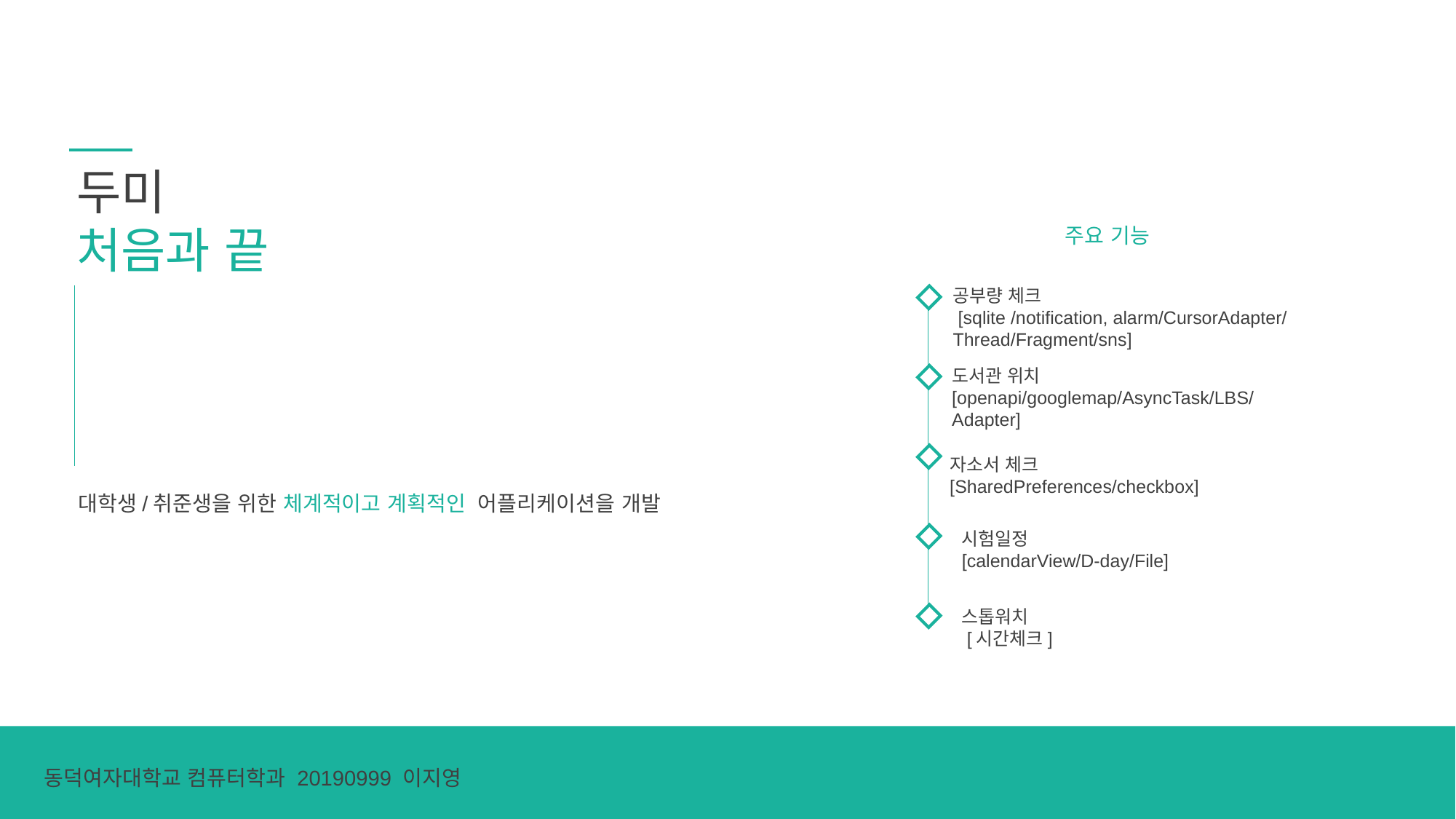

두미
처음과 끝
주요 기능
공부량 체크
 [sqlite /notification, alarm/CursorAdapter/
Thread/Fragment/sns]

도서관 위치
[openapi/googlemap/AsyncTask/LBS/
Adapter]

자소서 체크
[SharedPreferences/checkbox]

대학생/취준생을 위한 체계적이고 계획적인  어플리케이션을 개발
시험일정
[calendarView/D-day/File]

스톱워치
 [시간체크]

동덕여자대학교 컴퓨터학과 20190999 이지영